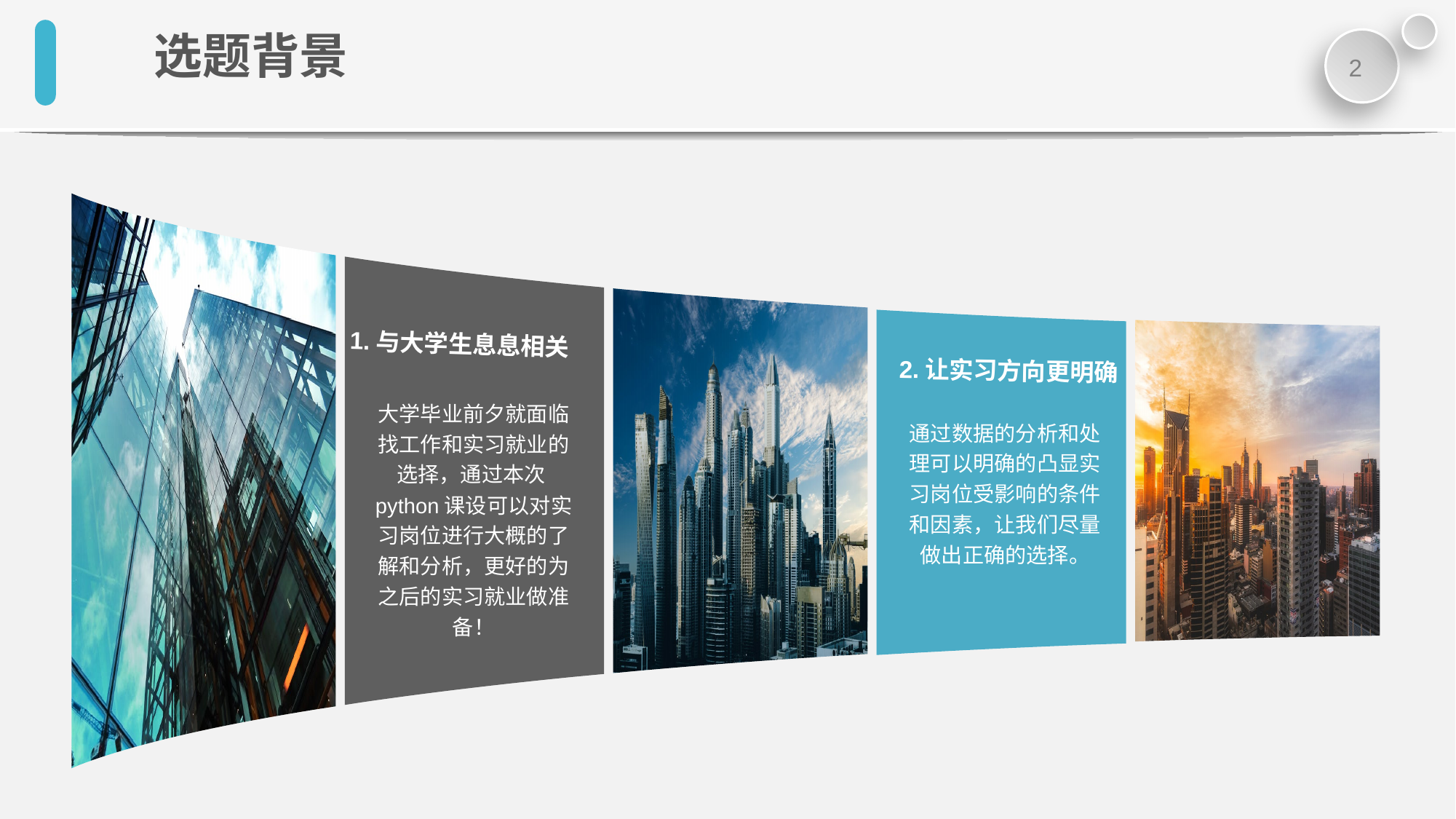

选题背景

1.与大学生息息相关
2.让实习方向更明确
大学毕业前夕就面临找工作和实习就业的选择，通过本次python课设可以对实习岗位进行大概的了解和分析，更好的为之后的实习就业做准备！
通过数据的分析和处理可以明确的凸显实习岗位受影响的条件和因素，让我们尽量做出正确的选择。